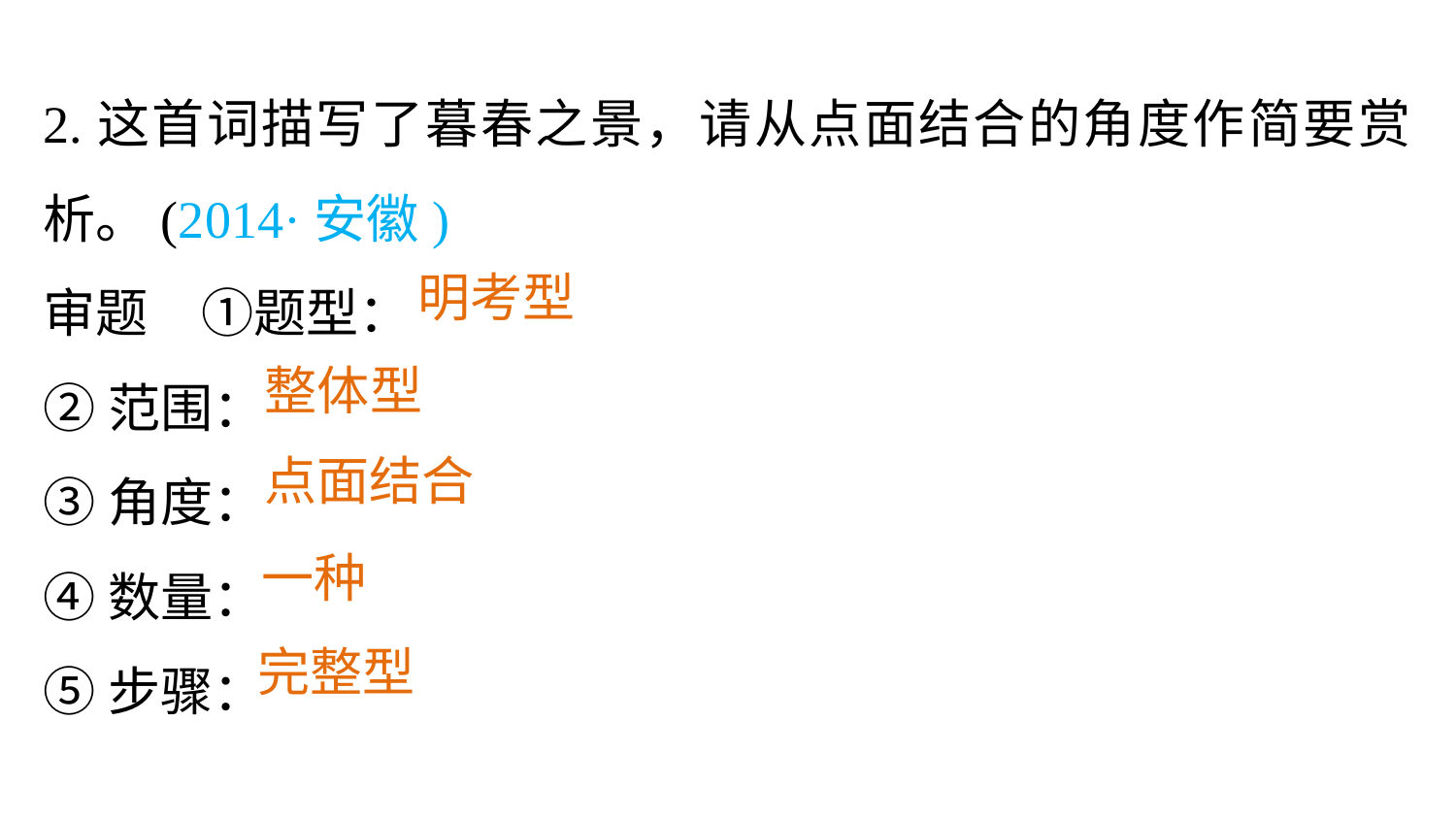

2.这首词描写了暮春之景，请从点面结合的角度作简要赏析。(2014·安徽)
审题　①题型：
②范围：
③角度：
④数量：
⑤步骤：
明考型
整体型
点面结合
一种
完整型